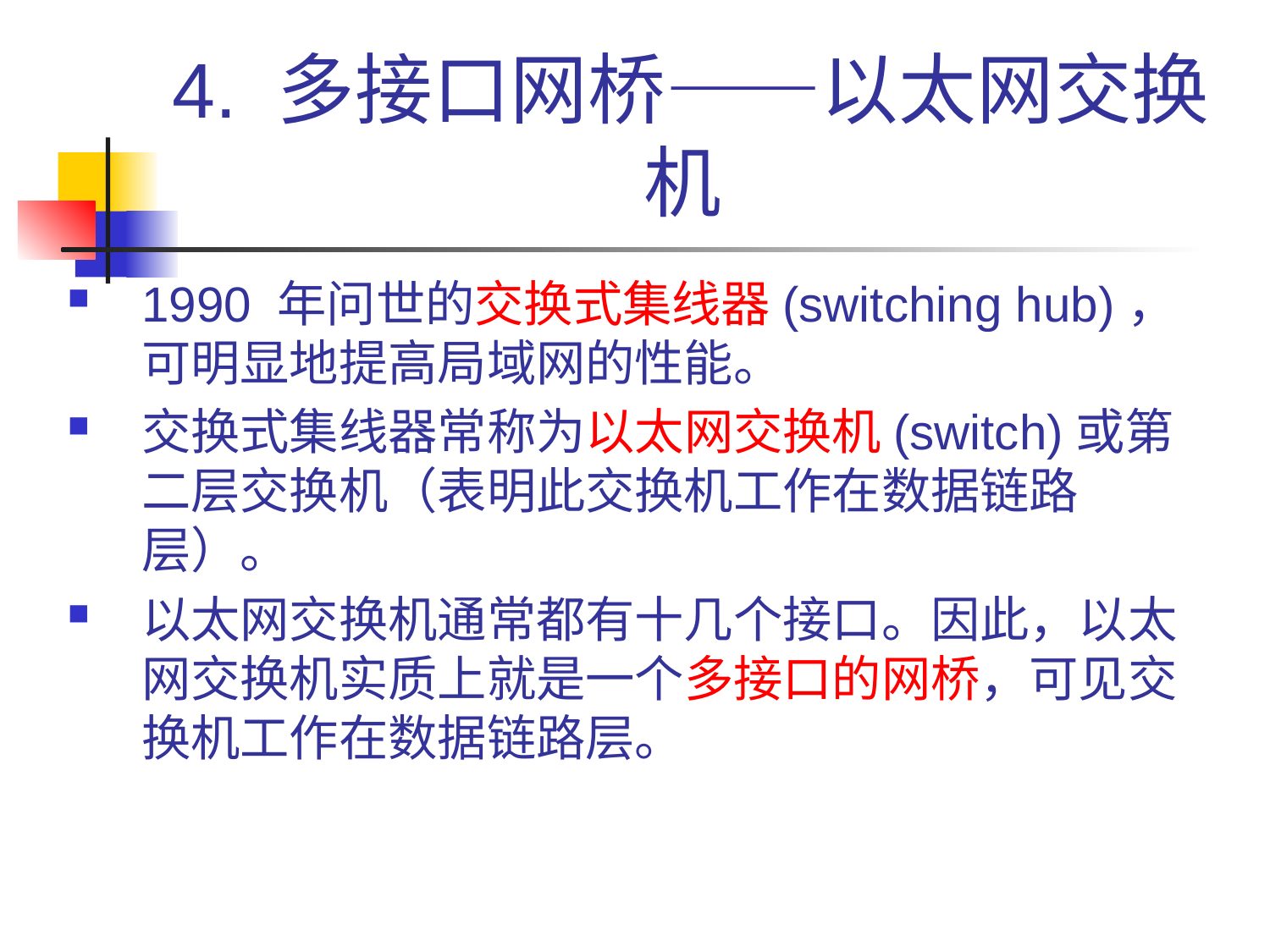

# 4. 多接口网桥——以太网交换机
1990 年问世的交换式集线器(switching hub)，可明显地提高局域网的性能。
交换式集线器常称为以太网交换机(switch)或第二层交换机（表明此交换机工作在数据链路层）。
以太网交换机通常都有十几个接口。因此，以太网交换机实质上就是一个多接口的网桥，可见交换机工作在数据链路层。